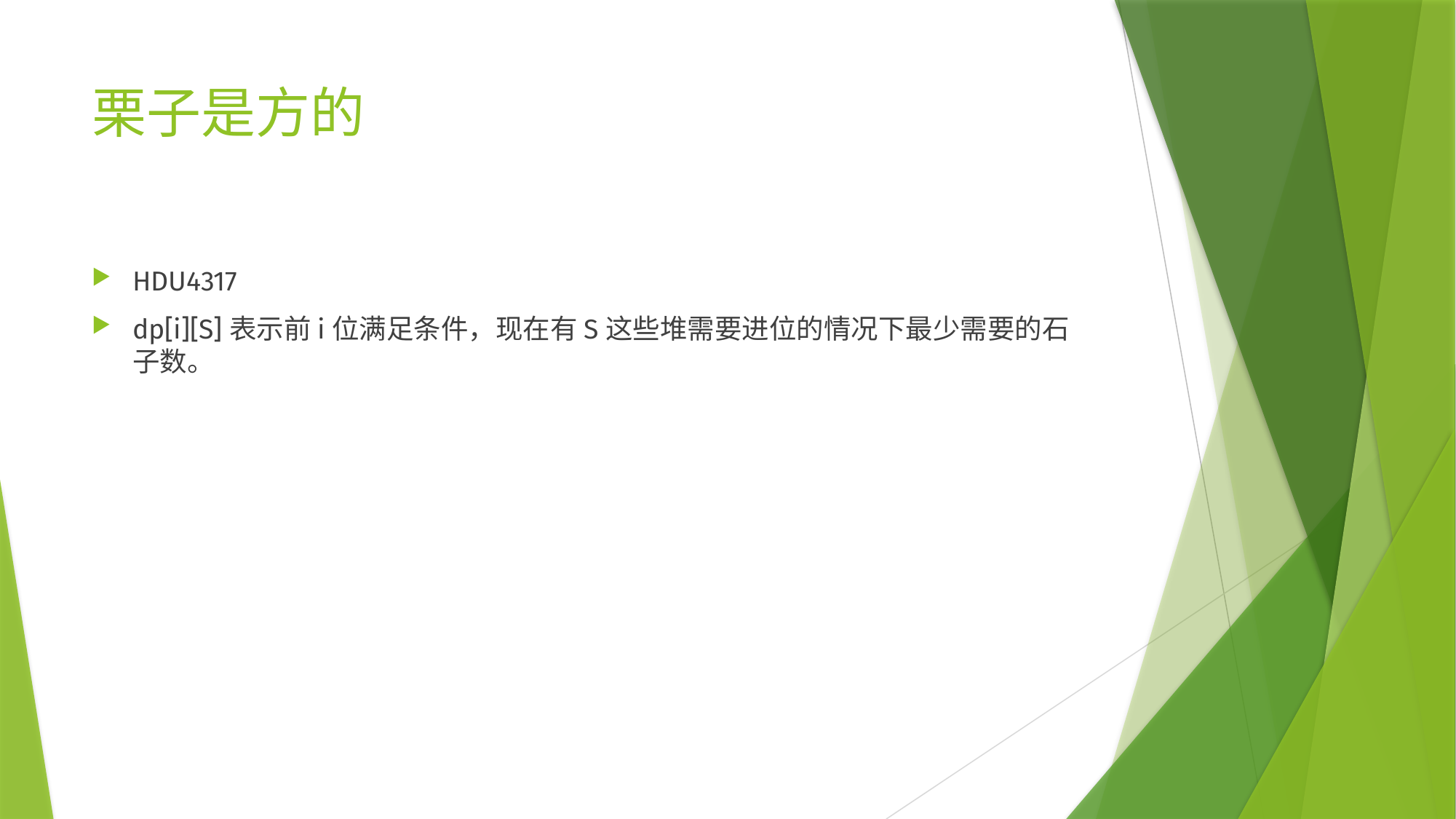

# 栗子是方的
HDU4317
dp[i][S]表示前i位满足条件，现在有S这些堆需要进位的情况下最少需要的石子数。